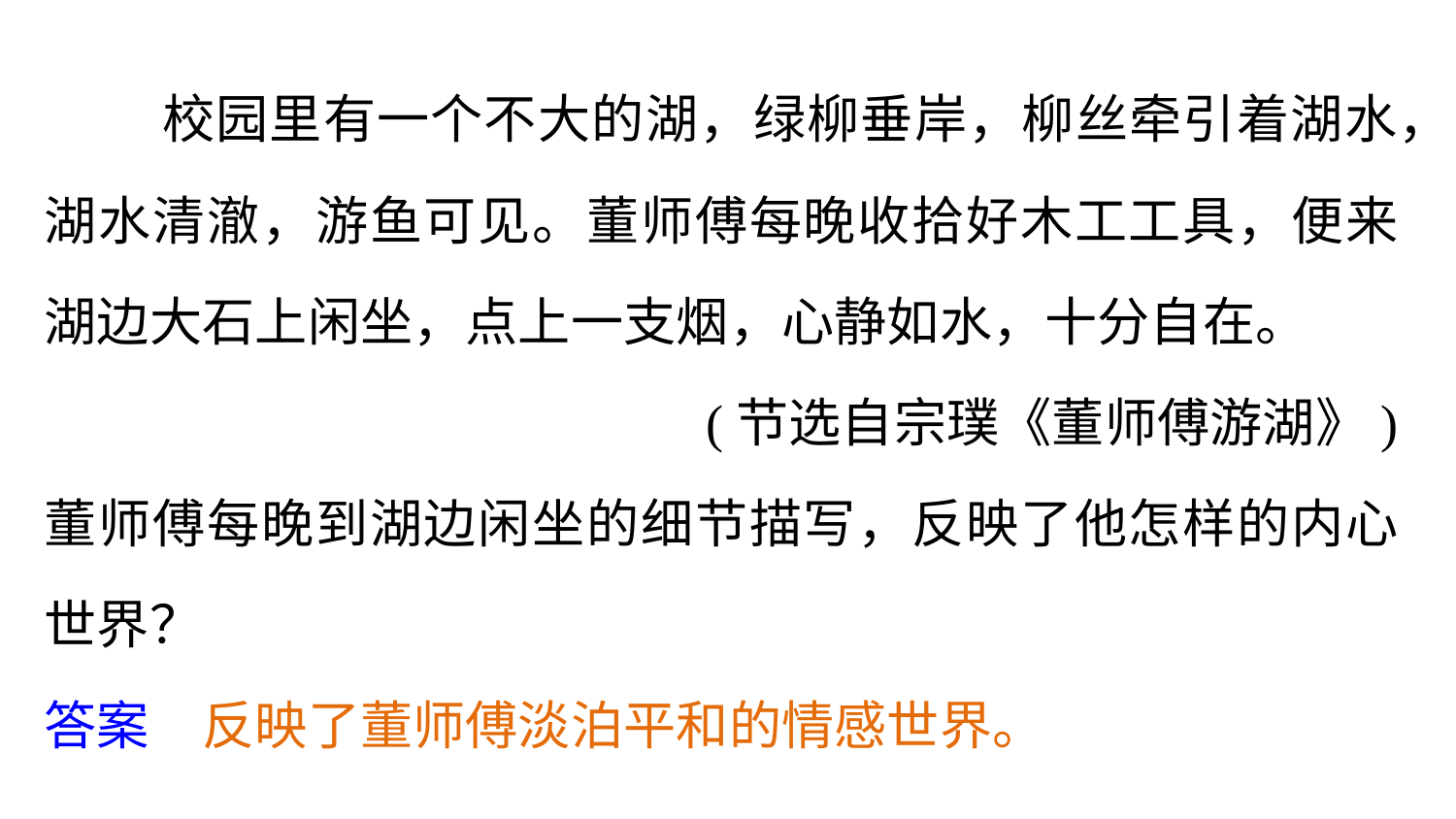

校园里有一个不大的湖，绿柳垂岸，柳丝牵引着湖水，湖水清澈，游鱼可见。董师傅每晚收拾好木工工具，便来湖边大石上闲坐，点上一支烟，心静如水，十分自在。
(节选自宗璞《董师傅游湖》)
董师傅每晚到湖边闲坐的细节描写，反映了他怎样的内心世界？
答案　反映了董师傅淡泊平和的情感世界。